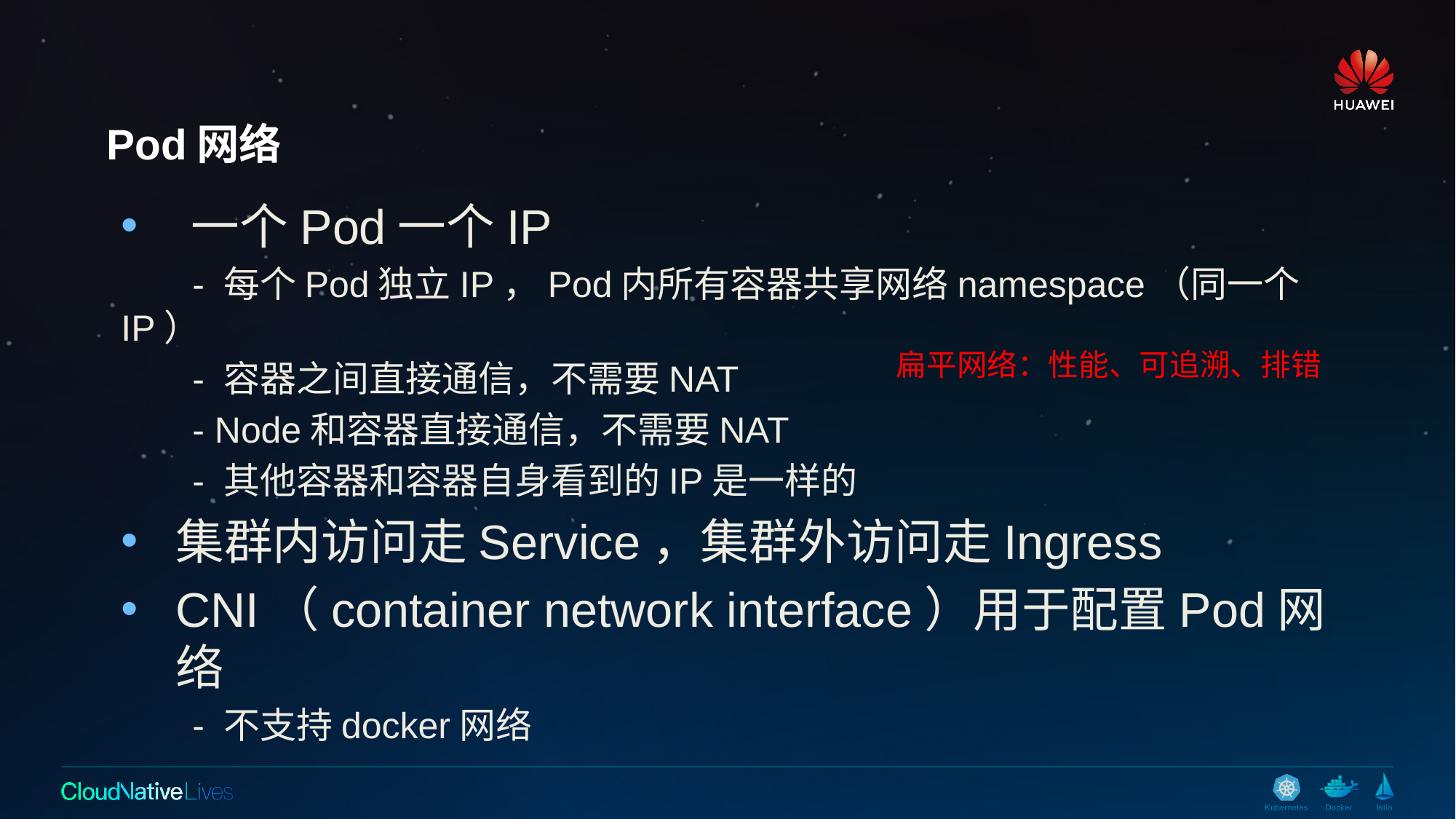

# Pod网络
一个Pod一个IP
       - 每个Pod独立IP，Pod内所有容器共享网络namespace（同一个IP）
       - 容器之间直接通信，不需要NAT
       - Node和容器直接通信，不需要NAT
       - 其他容器和容器自身看到的IP是一样的
集群内访问走Service，集群外访问走Ingress
CNI（container network interface）用于配置Pod网络
       - 不支持docker网络

扁平网络：性能、可追溯、排错